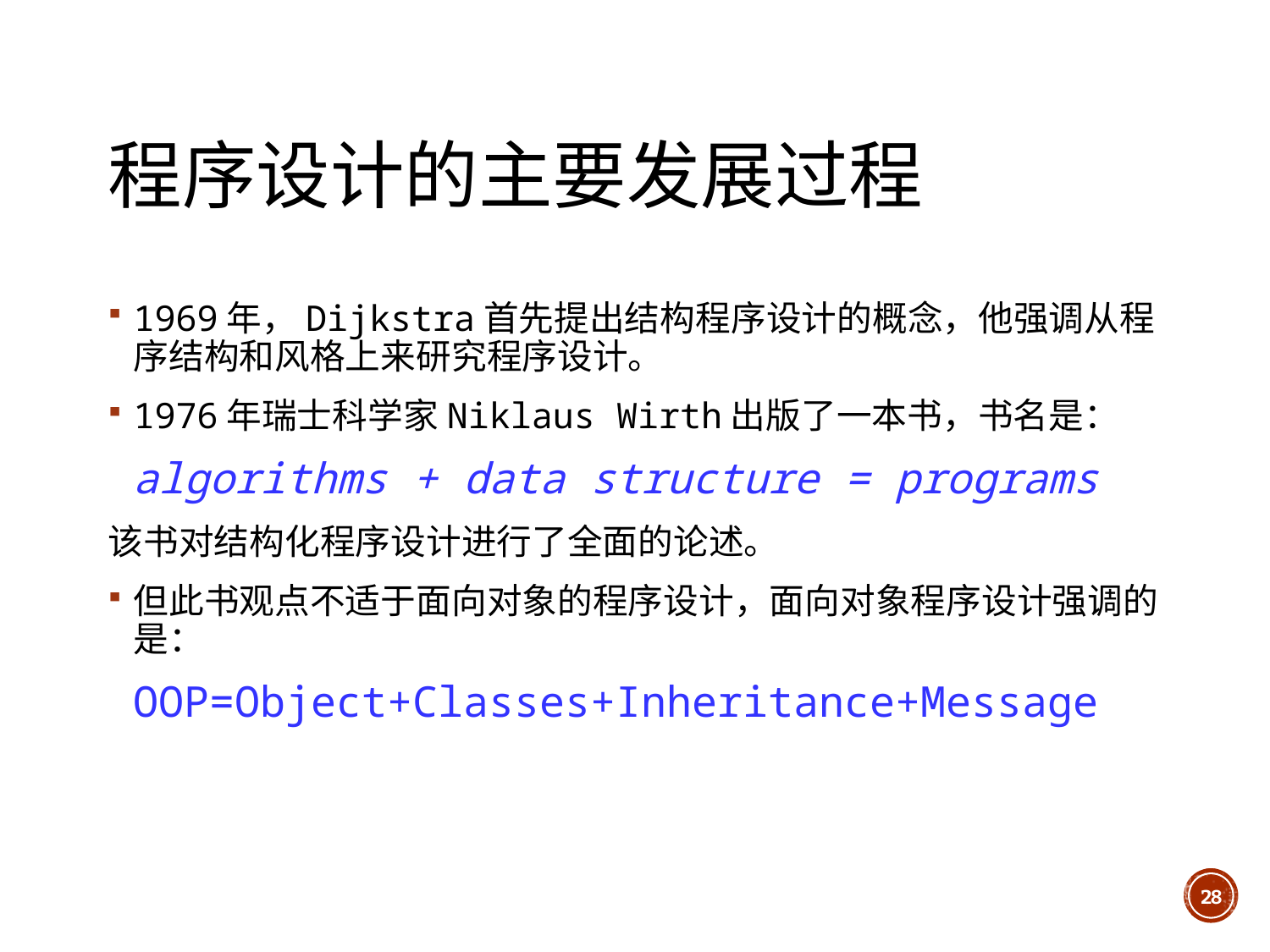

# 程序设计的主要发展过程
1969年，Dijkstra首先提出结构程序设计的概念，他强调从程序结构和风格上来研究程序设计。
1976年瑞士科学家Niklaus Wirth出版了一本书，书名是：
	algorithms + data structure = programs
该书对结构化程序设计进行了全面的论述。
但此书观点不适于面向对象的程序设计，面向对象程序设计强调的是：
	OOP=Object+Classes+Inheritance+Message

28